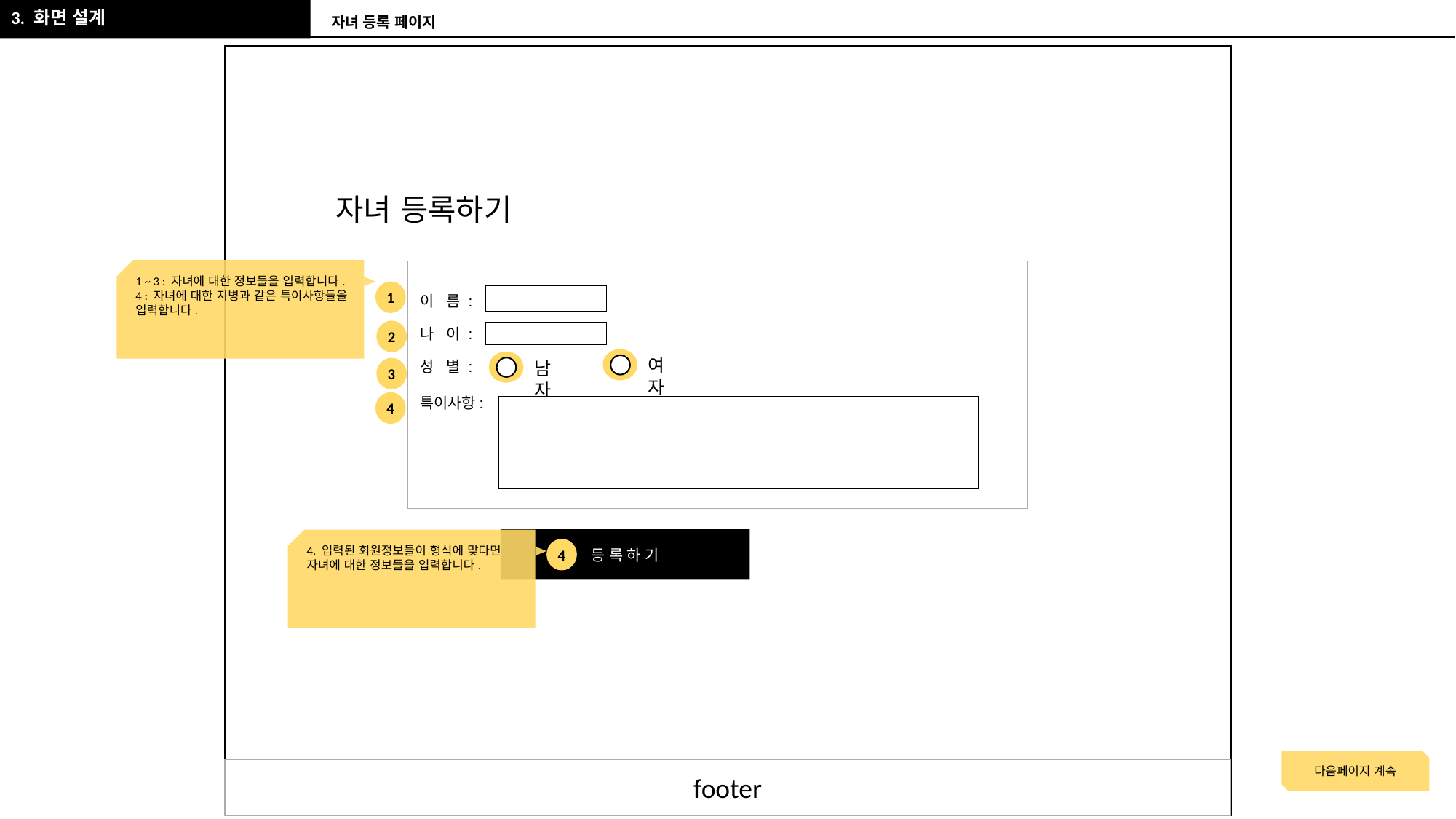

3. 화면 설계
자녀 등록 페이지

자녀 등록하기
1 ~ 3 : 자녀에 대한 정보들을 입력합니다.
4 : 자녀에 대한 지병과 같은 특이사항들을 입력합니다.

1
이   름 :

나   이 :

성   별 :

특이사항:

2
여     자

남     자

3

4
등 록 하 기
4. 입력된 회원정보들이 형식에 맞다면 자녀에 대한 정보들을 입력합니다.

4
다음페이지 계속
footer